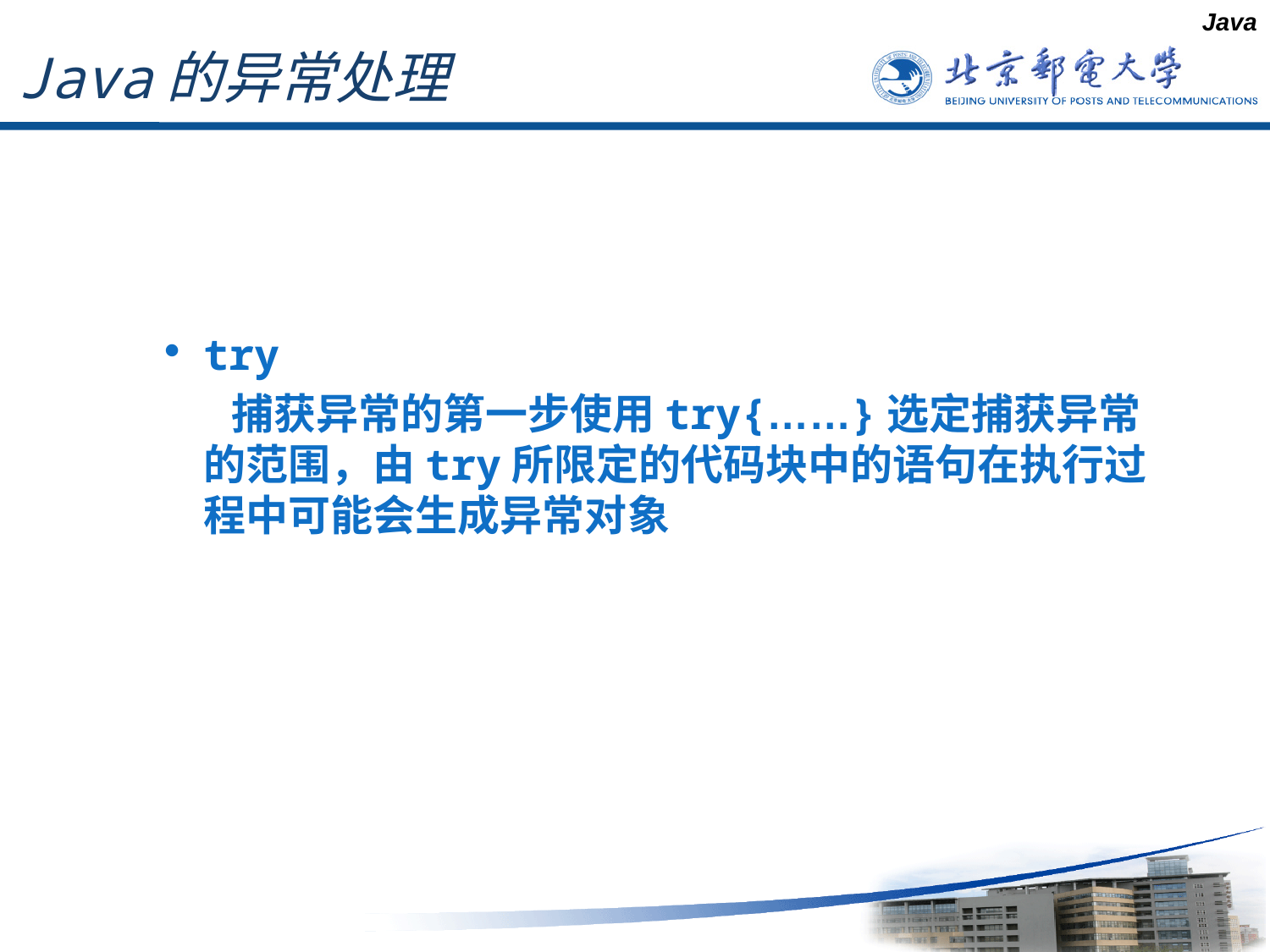

Java
# Java的异常处理

try
      捕获异常的第一步使用try{……}选定捕获异常的范围，由try所限定的代码块中的语句在执行过程中可能会生成异常对象